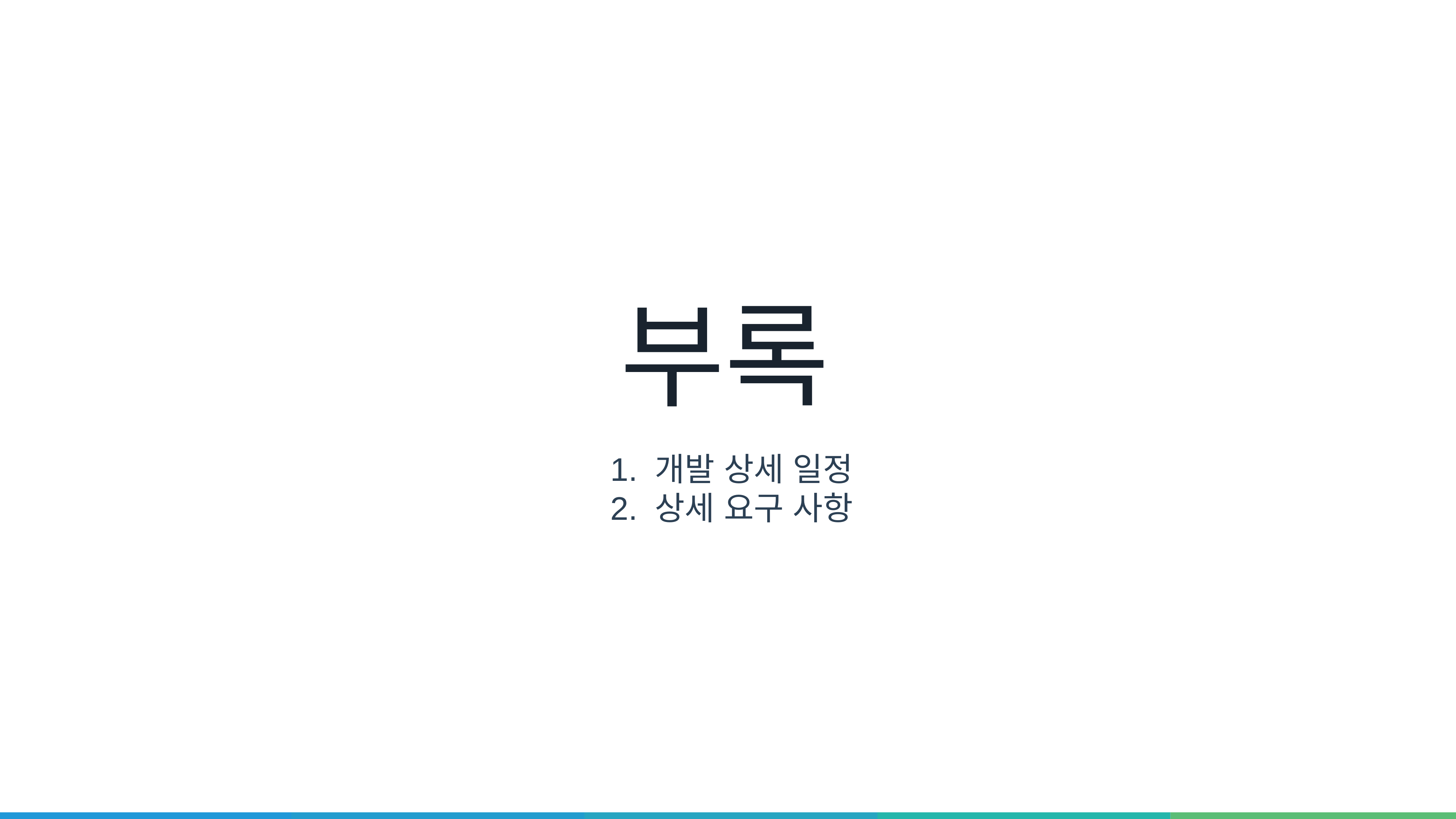

부록
개발 상세 일정
상세 요구 사항